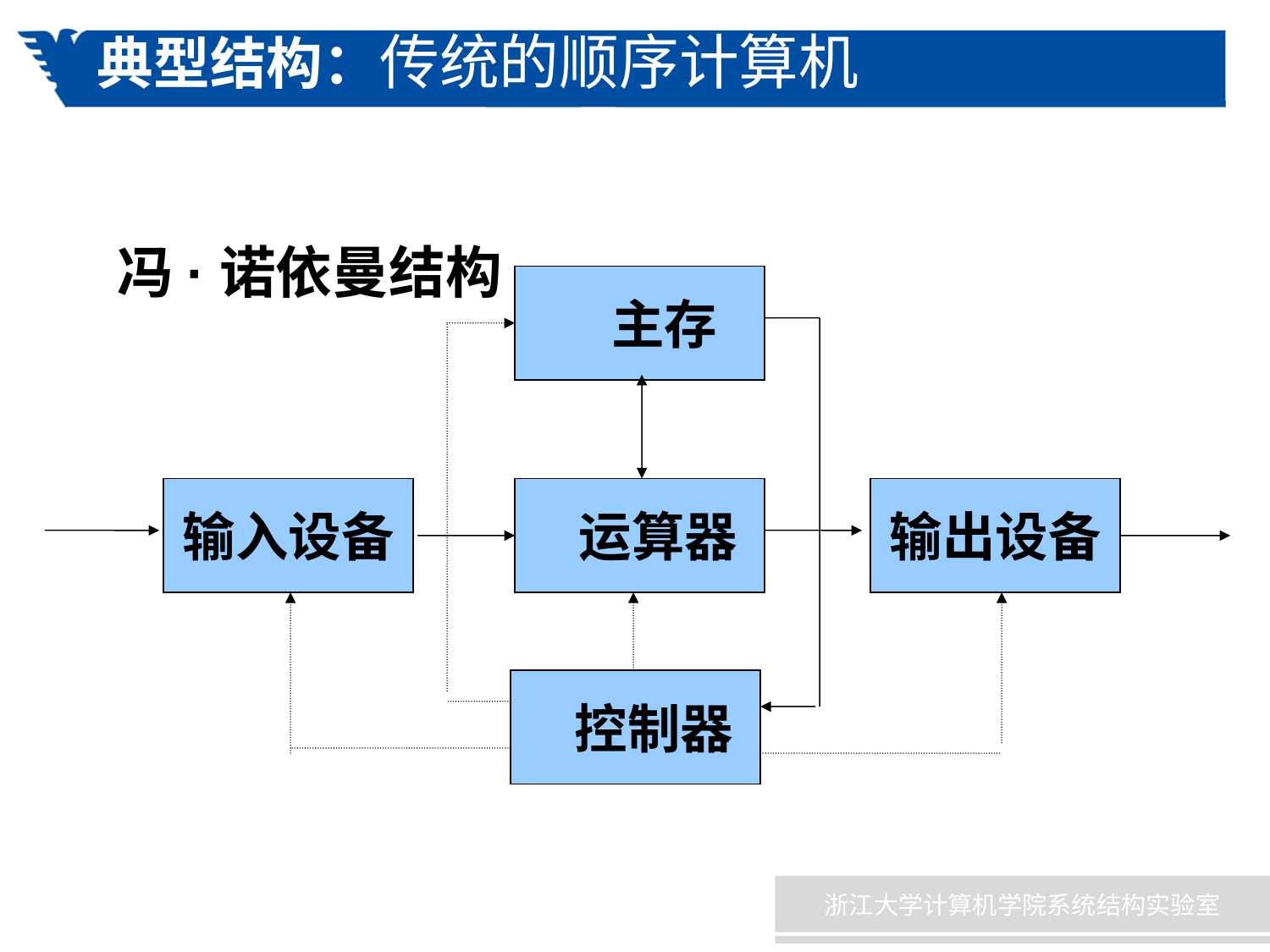

# 典型结构：传统的顺序计算机
冯·诺依曼结构

  主存

输入设备
 运算器
输出设备

 控制器